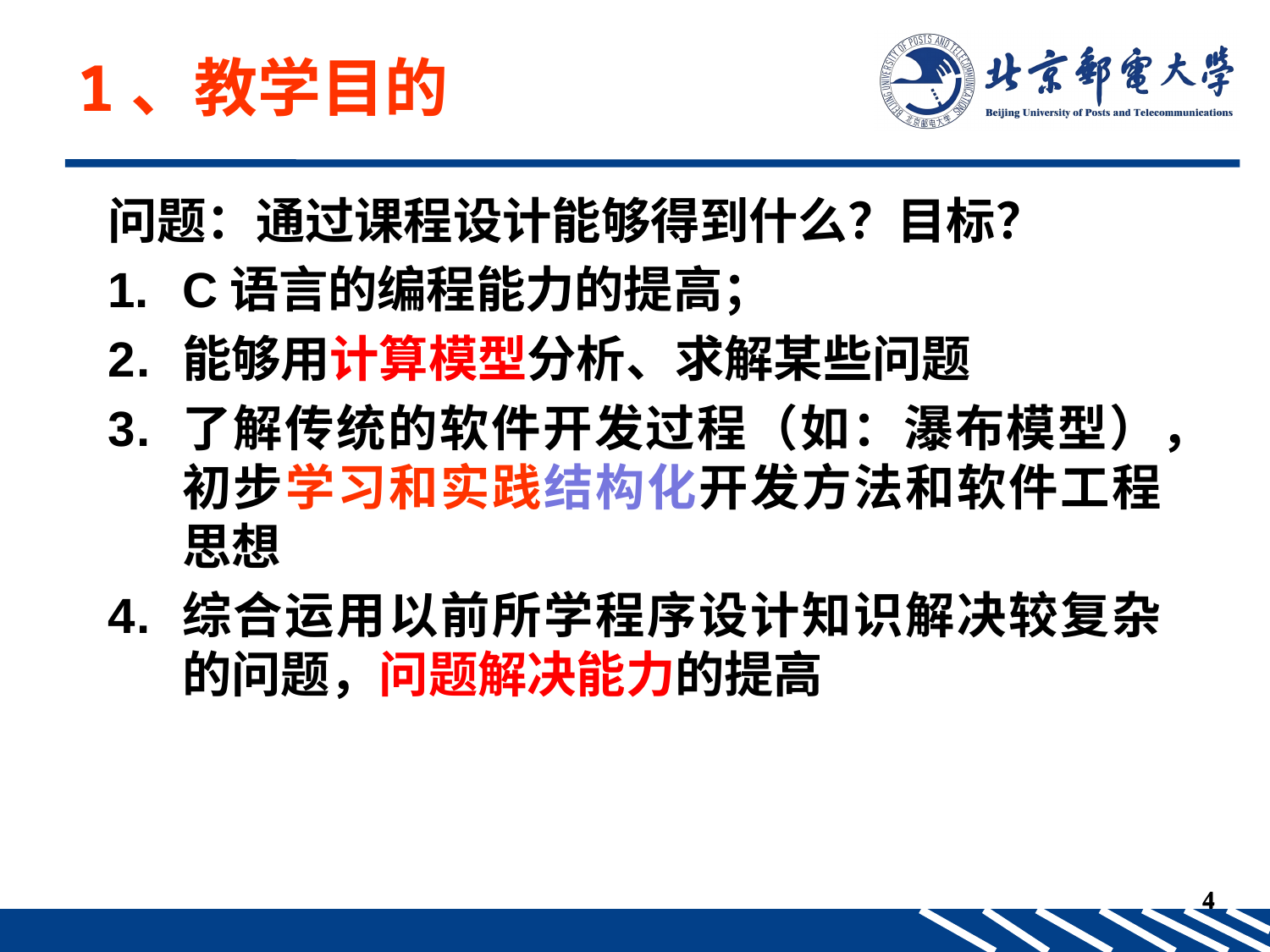

1、教学目的
问题：通过课程设计能够得到什么？目标？
C语言的编程能力的提高；
能够用计算模型分析、求解某些问题
了解传统的软件开发过程（如：瀑布模型），初步学习和实践结构化开发方法和软件工程思想
综合运用以前所学程序设计知识解决较复杂的问题，问题解决能力的提高
4
4